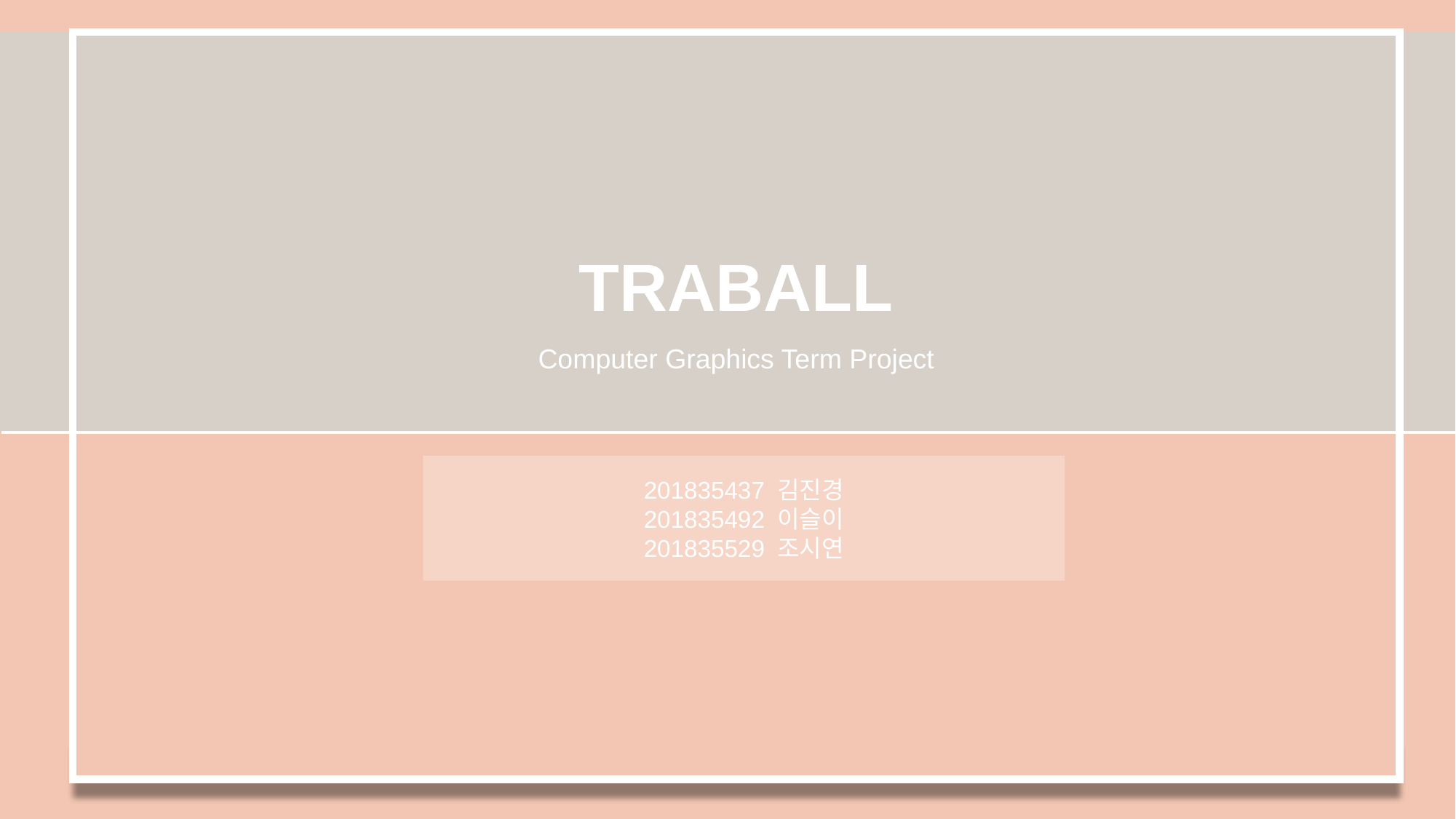

TRABALL
Computer Graphics Term Project
201835437 김진경
201835492 이슬이
201835529 조시연